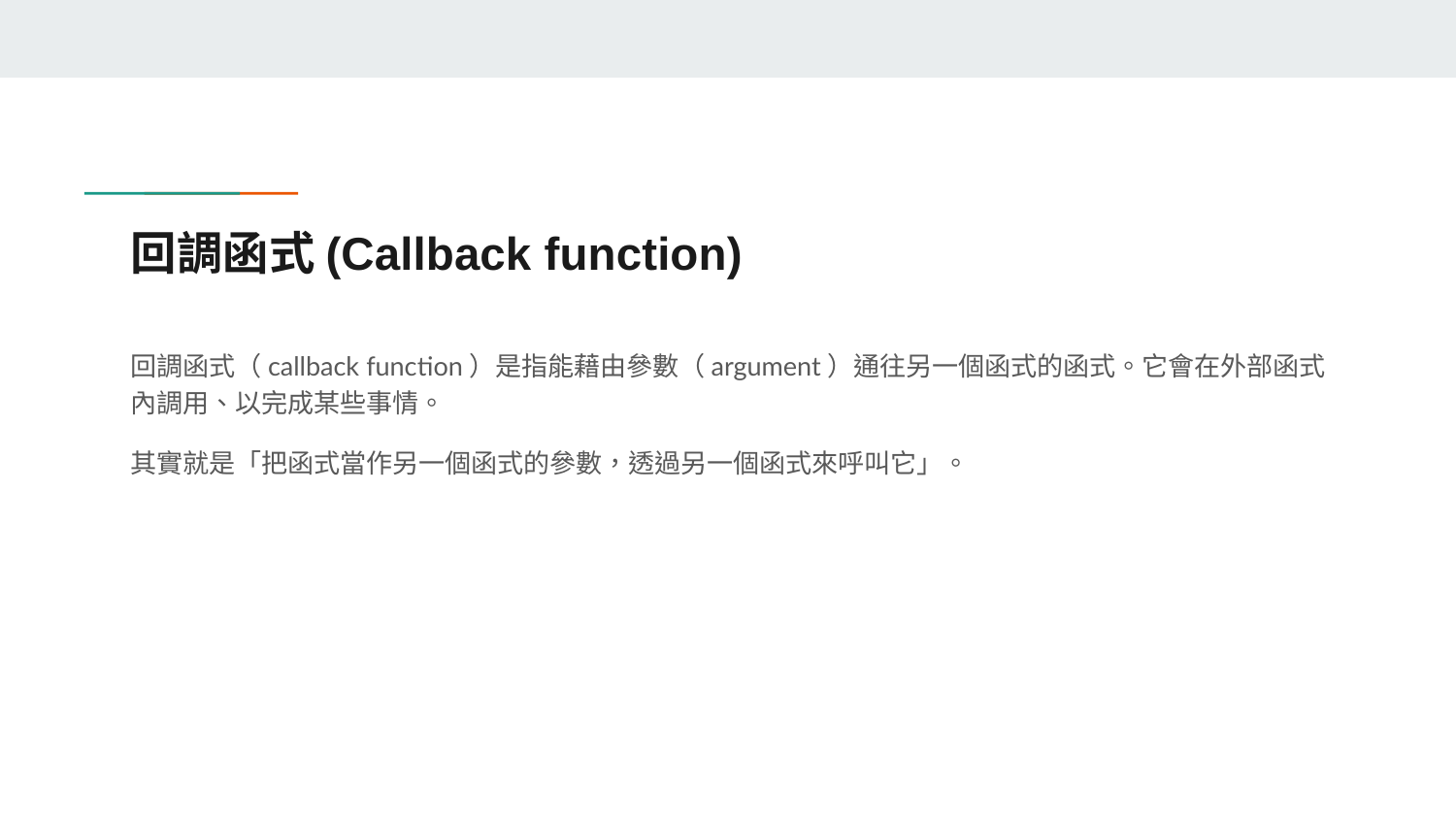

# 回調函式(Callback function)
回調函式（callback function）是指能藉由參數（argument）通往另一個函式的函式。它會在外部函式內調用、以完成某些事情。
其實就是「把函式當作另一個函式的參數，透過另一個函式來呼叫它」。